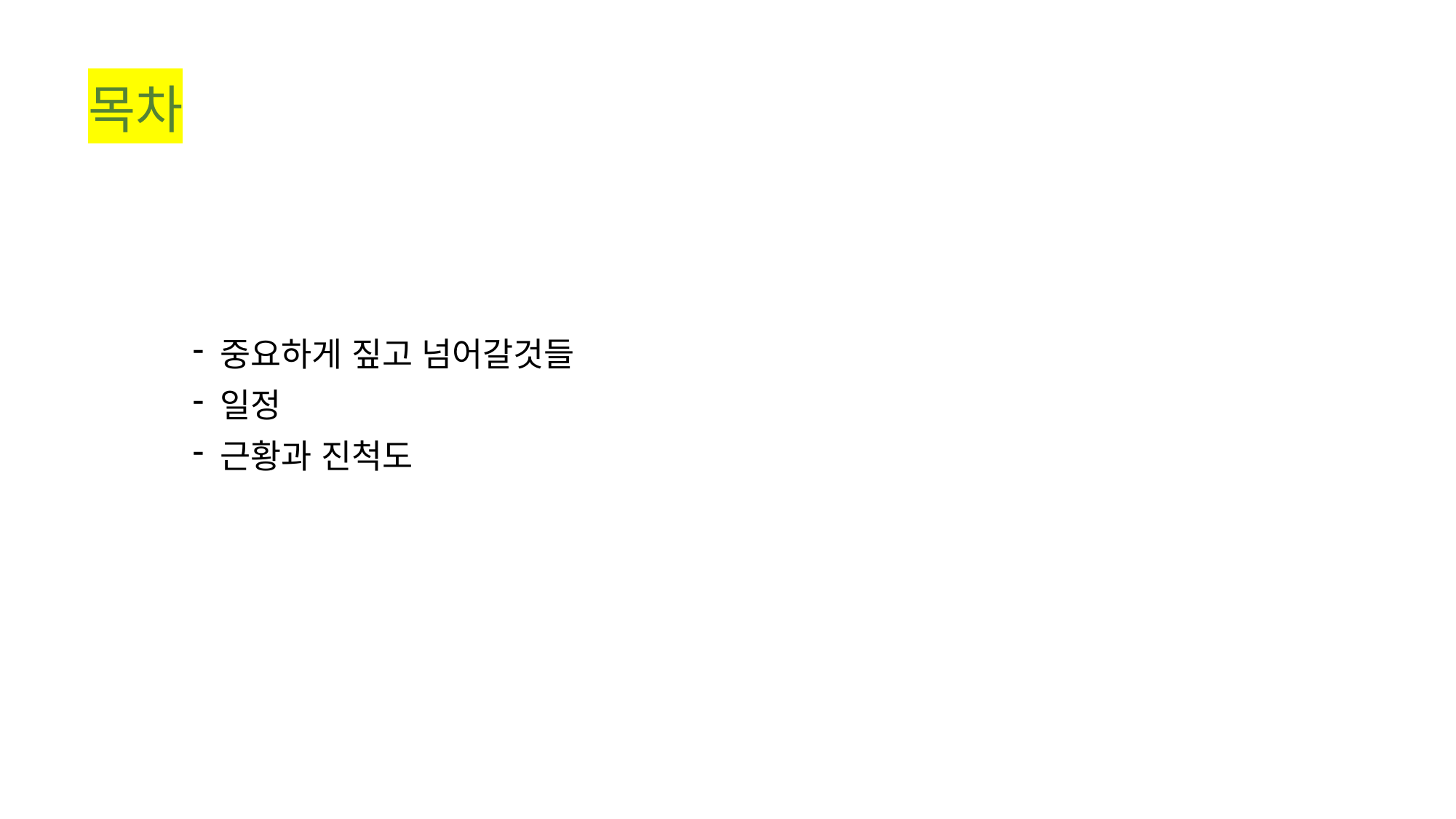

목차
중요하게 짚고 넘어갈것들
일정
근황과 진척도